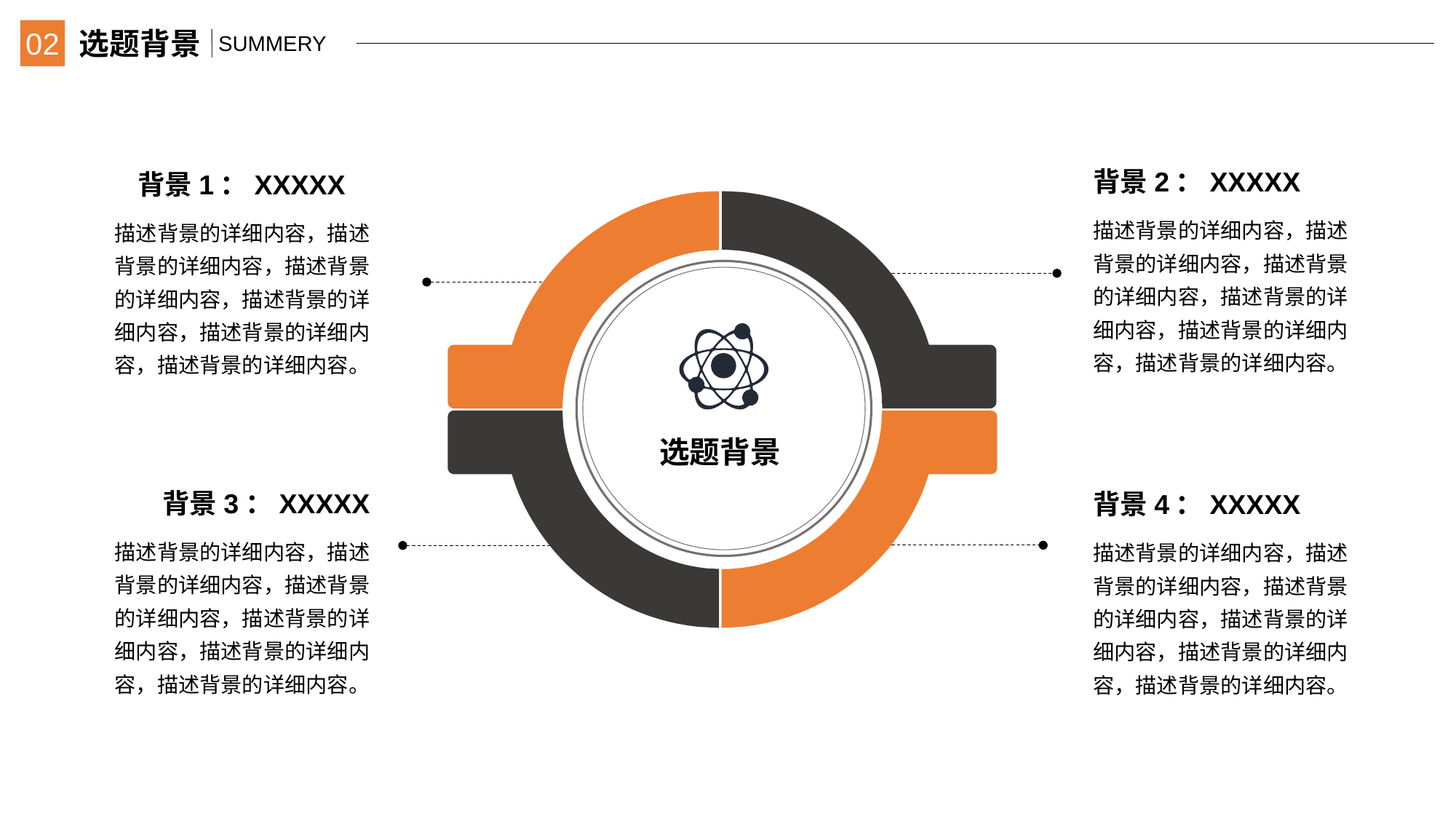

02
选题背景

SUMMERY
背景2：XXXXX
背景1：XXXXX

选题背景
描述背景的详细内容，描述背景的详细内容，描述背景的详细内容，描述背景的详细内容，描述背景的详细内容，描述背景的详细内容。
描述背景的详细内容，描述背景的详细内容，描述背景的详细内容，描述背景的详细内容，描述背景的详细内容，描述背景的详细内容。
背景3：XXXXX
背景4：XXXXX
描述背景的详细内容，描述背景的详细内容，描述背景的详细内容，描述背景的详细内容，描述背景的详细内容，描述背景的详细内容。
描述背景的详细内容，描述背景的详细内容，描述背景的详细内容，描述背景的详细内容，描述背景的详细内容，描述背景的详细内容。